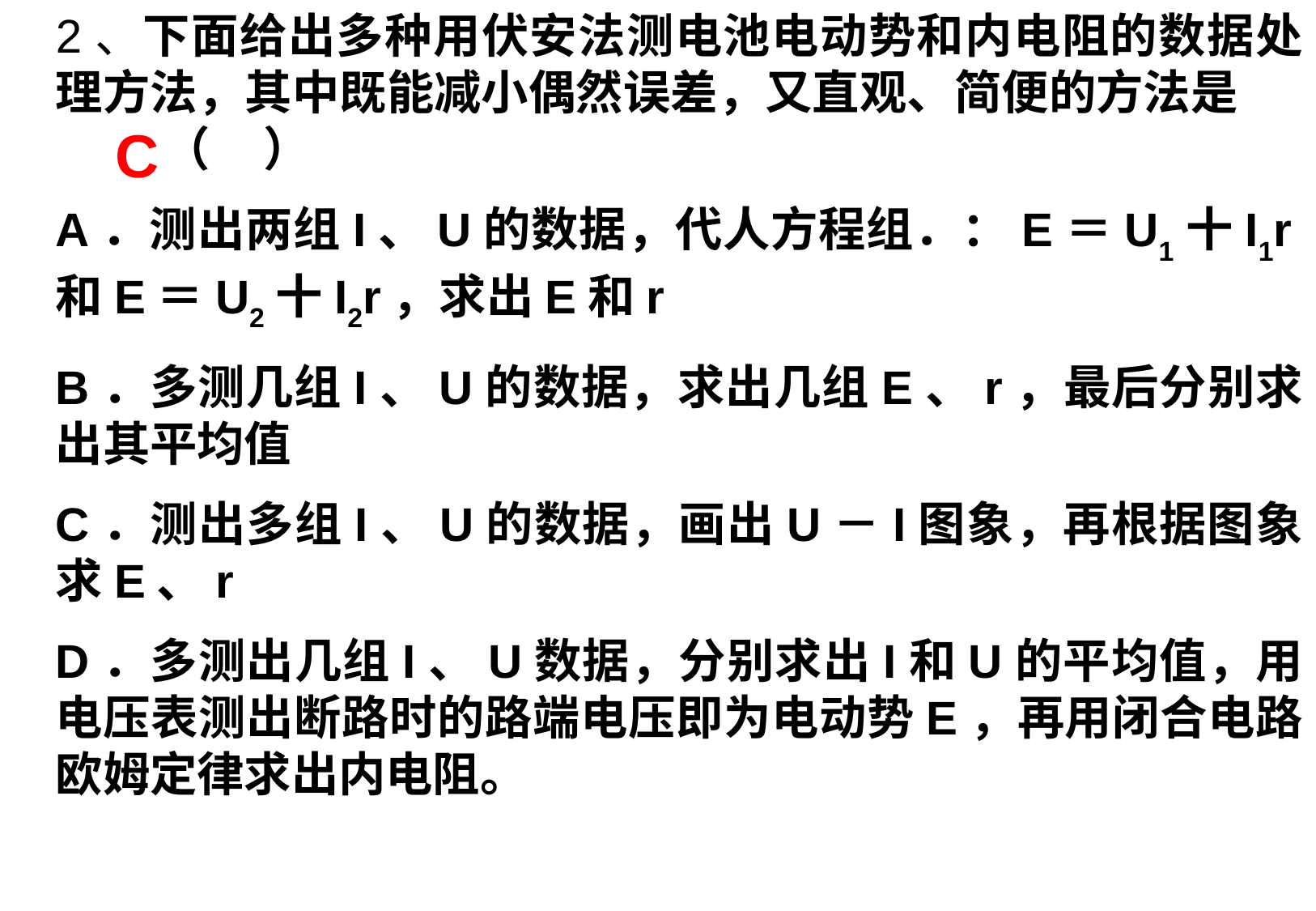

2、下面给出多种用伏安法测电池电动势和内电阻的数据处理方法，其中既能减小偶然误差，又直观、简便的方法是                 （     ）
A．测出两组I、U的数据，代人方程组．：E＝U1十I1r和E＝U2十I2r，求出E和r
B．多测几组I、U的数据，求出几组E、r，最后分别求出其平均值
C．测出多组I、U的数据，画出U－I图象，再根据图象求E、r
D．多测出几组I、U数据，分别求出I和U的平均值，用电压表测出断路时的路端电压即为电动势E，再用闭合电路欧姆定律求出内电阻。

C